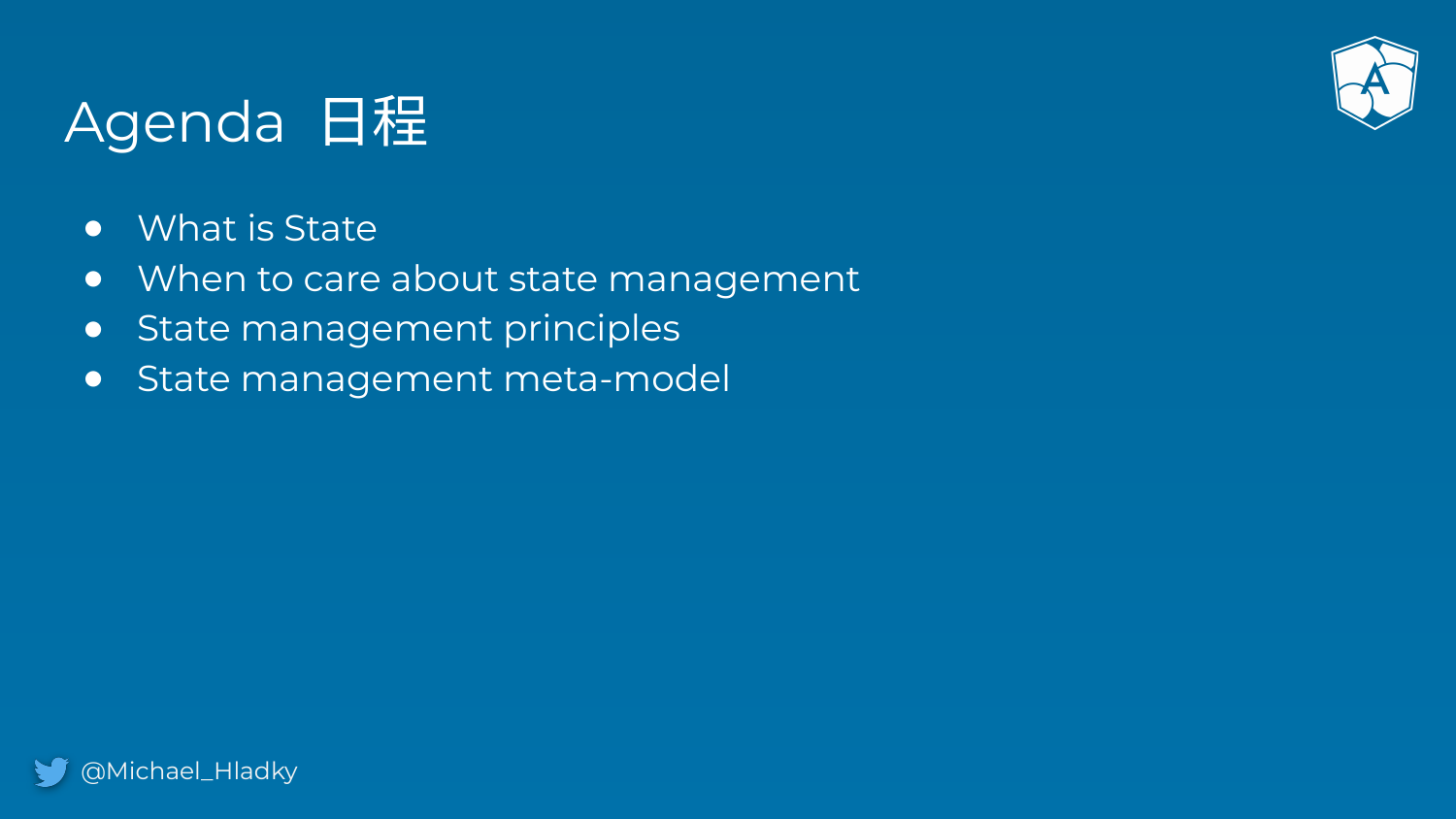

# Agenda 日程

What is State
When to care about state management
State management principles
State management meta-model